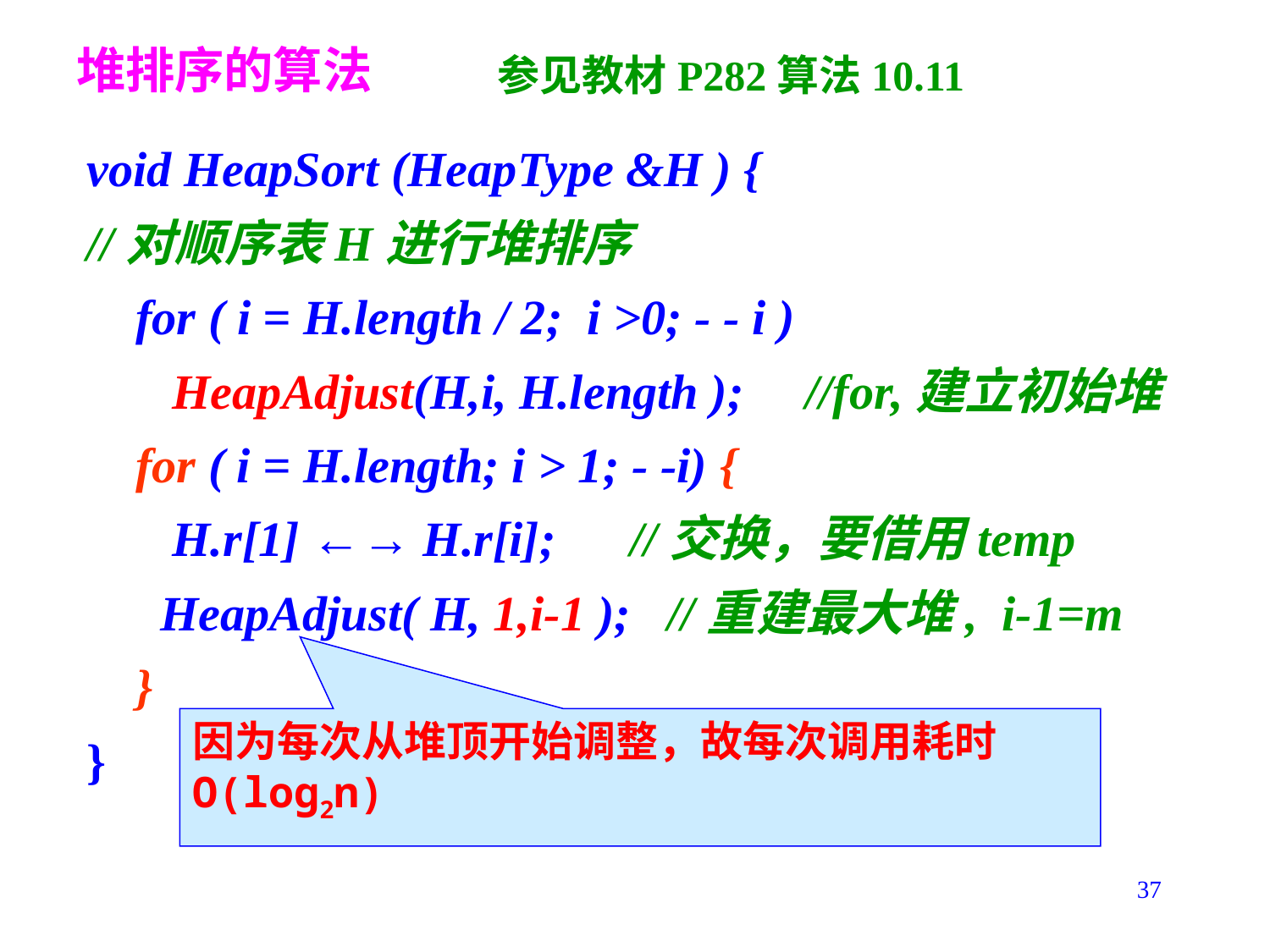

# 堆排序的算法
参见教材P282算法10.11
void HeapSort (HeapType &H ) {
//对顺序表H进行堆排序
    for ( i = H.length / 2;  i >0; - - i )
       HeapAdjust(H,i, H.length );     //for,建立初始堆
    for ( i = H.length; i > 1; - -i) {
       H.r[1] ←→ H.r[i];      //交换，要借用temp
      HeapAdjust( H, 1,i-1 );   //重建最大堆,  i-1=m
    }
}
因为每次从堆顶开始调整，故每次调用耗时O(log2n)
37